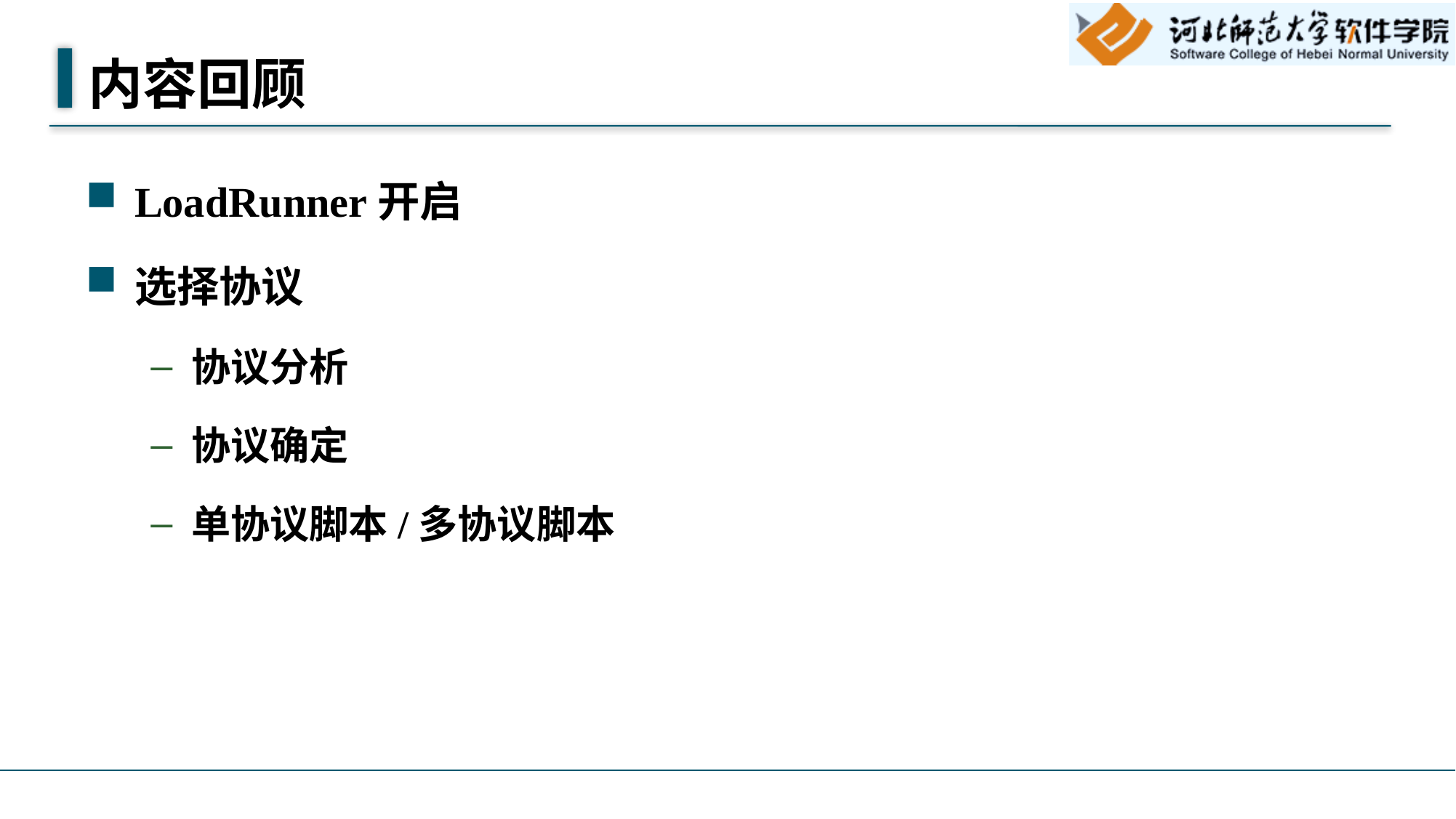

# 内容回顾
LoadRunner开启
选择协议
协议分析
协议确定
单协议脚本/多协议脚本